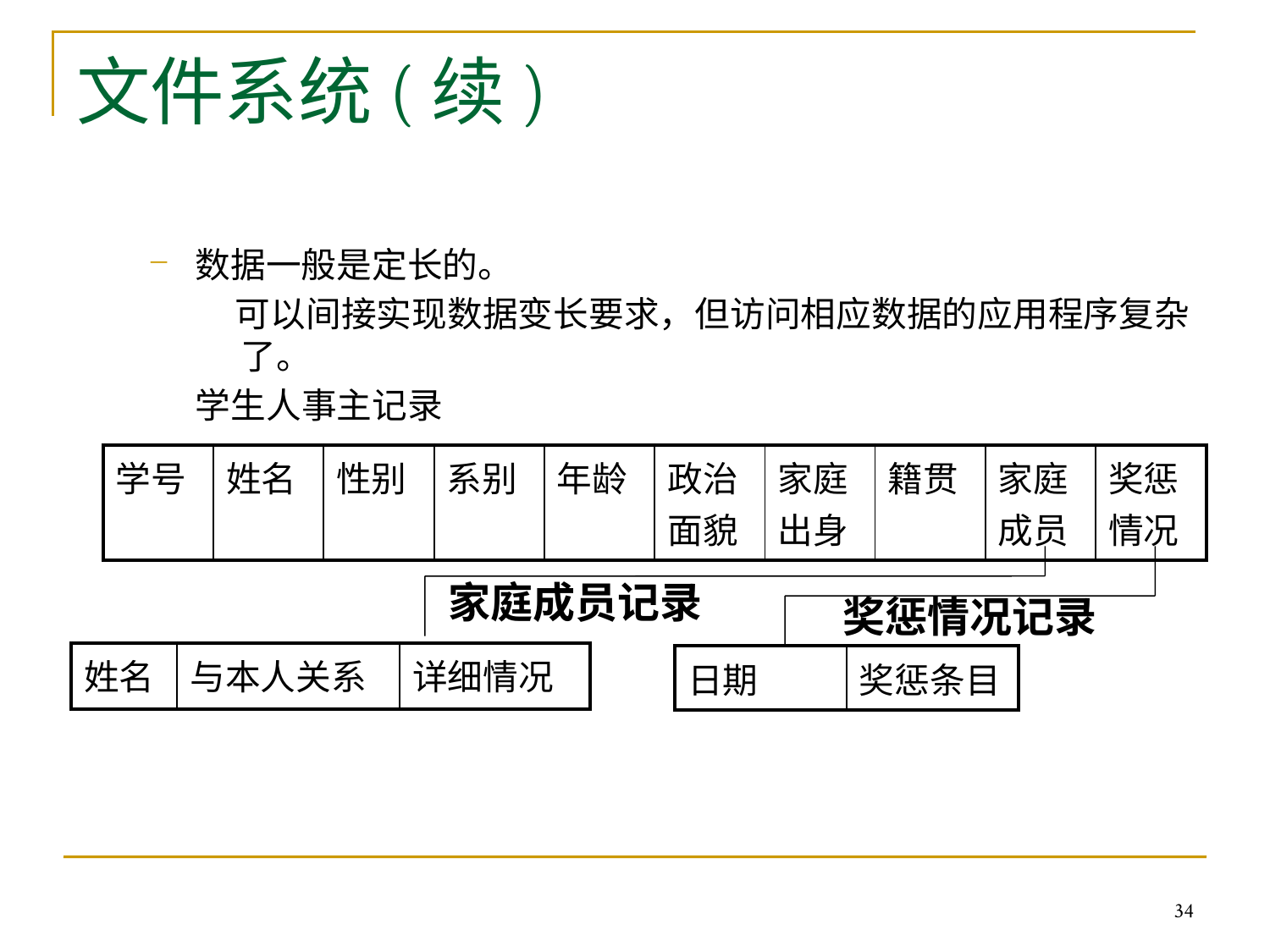

# 文件系统(续)
数据一般是定长的。
    可以间接实现数据变长要求，但访问相应数据的应用程序复杂了。
学生人事主记录
| 学号 | 姓名 | 性别 | 系别 | 年龄 | 政治面貌 | 家庭出身 | 籍贯 | 家庭成员 | 奖惩情况 |
| --- | --- | --- | --- | --- | --- | --- | --- | --- | --- |

家庭成员记录

奖惩情况记录
| 姓名 | 与本人关系 | 详细情况 |
| --- | --- | --- |
| 日期 | 奖惩条目 |
| --- | --- |
34